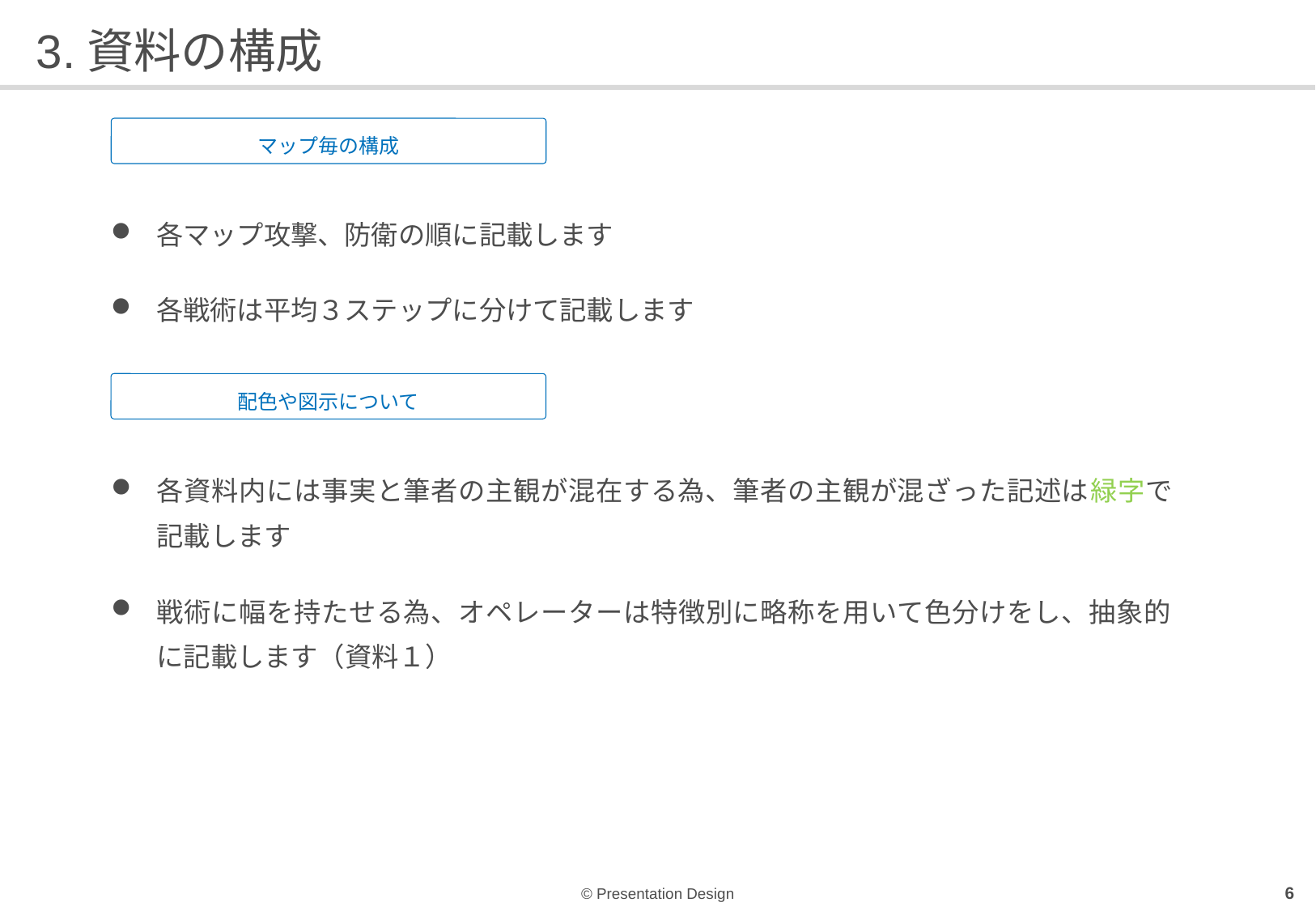

# 3.資料の構成
マップ毎の構成
各マップ攻撃、防衛の順に記載します
各戦術は平均３ステップに分けて記載します
配色や図示について
各資料内には事実と筆者の主観が混在する為、筆者の主観が混ざった記述は緑字で記載します
戦術に幅を持たせる為、オペレーターは特徴別に略称を用いて色分けをし、抽象的に記載します（資料１）
6